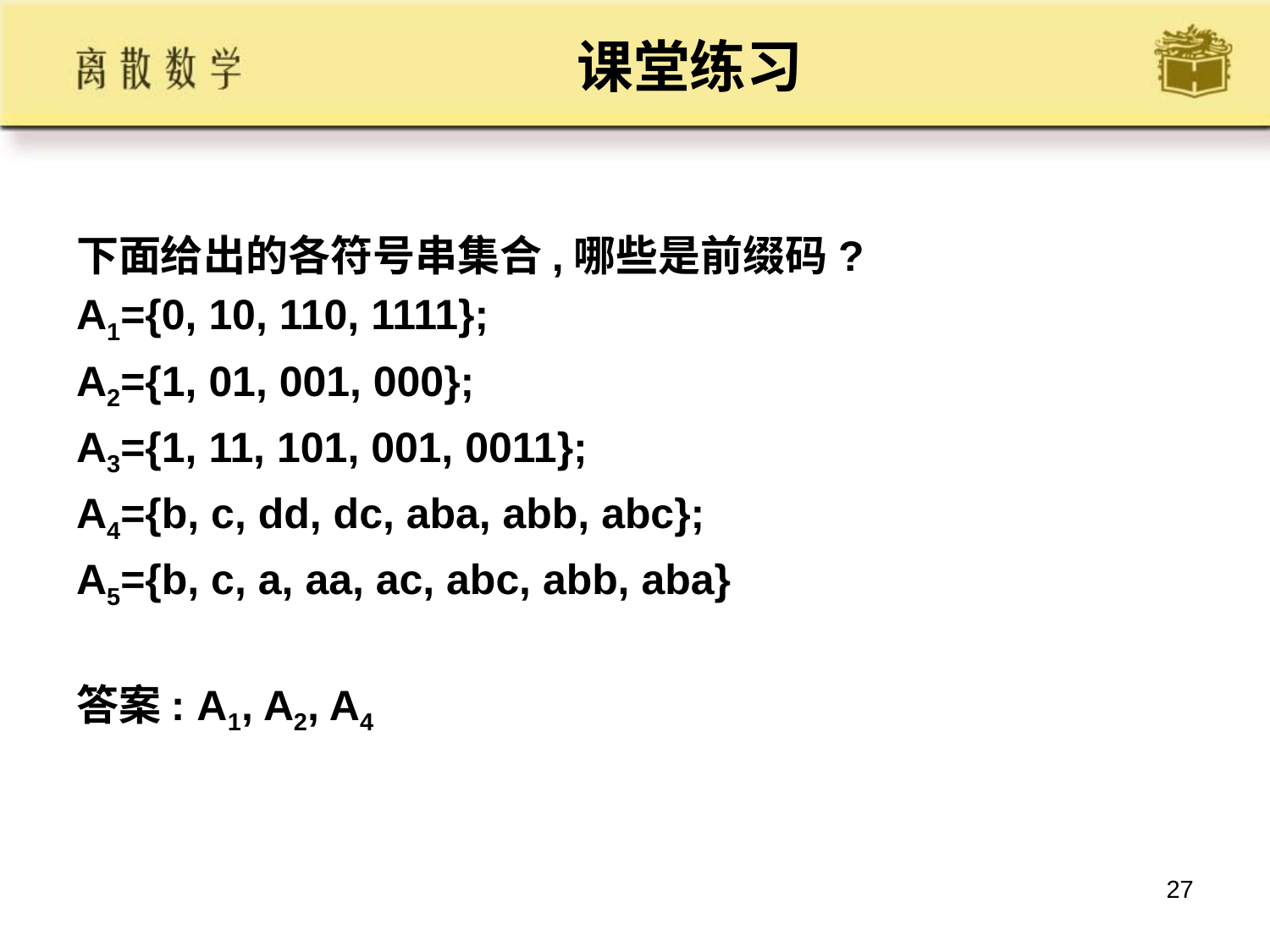

# 课堂练习
下面给出的各符号串集合,哪些是前缀码?
A1={0, 10, 110, 1111};
A2={1, 01, 001, 000};
A3={1, 11, 101, 001, 0011};
A4={b, c, dd, dc, aba, abb, abc};
A5={b, c, a, aa, ac, abc, abb, aba}

答案: A1, A2, A4

27